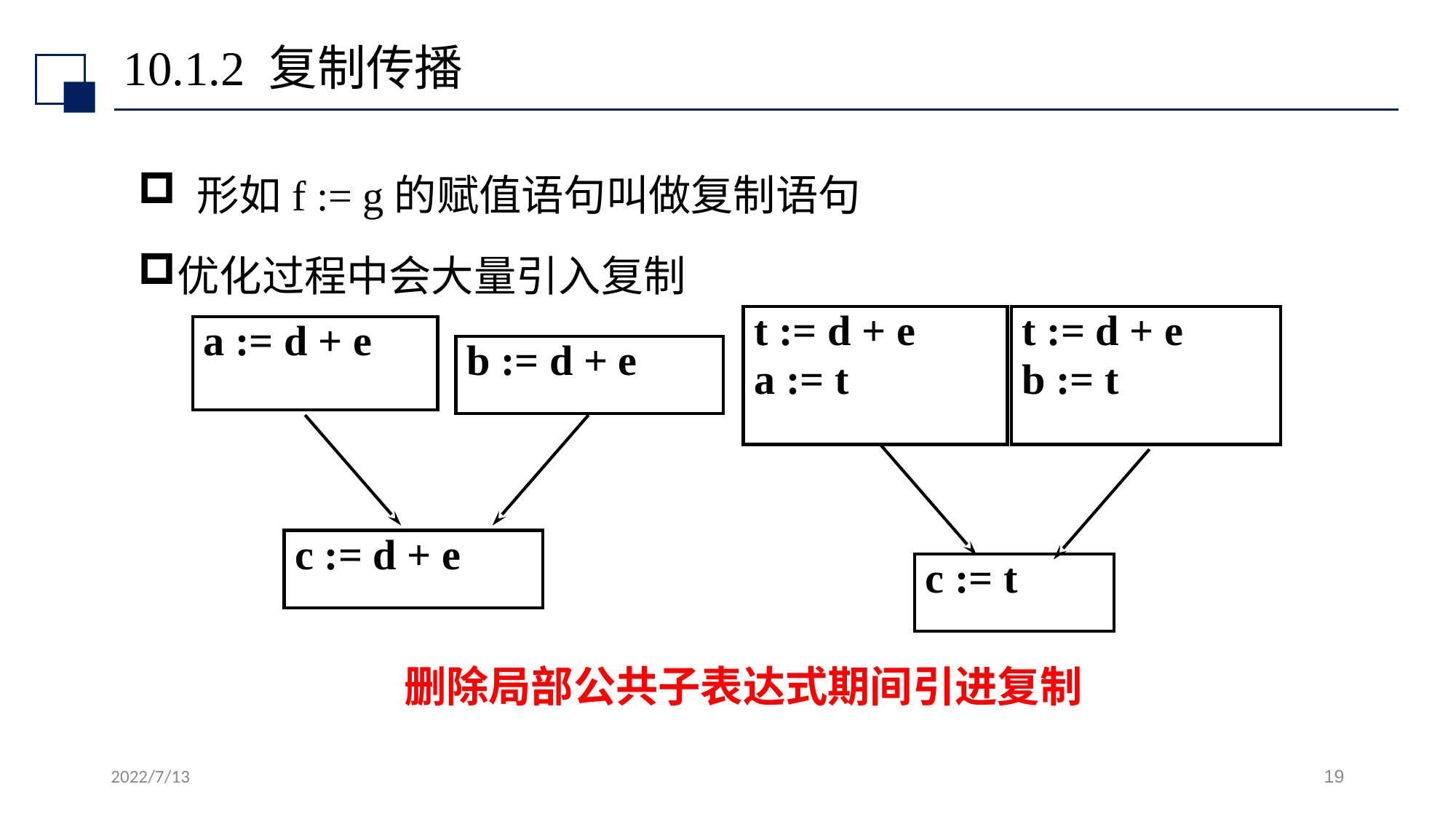

# 10.1.2 复制传播
 形如f := g的赋值语句叫做复制语句
优化过程中会大量引入复制

t := d + e
a := t
t := d + e
b := t
a := d + e
b := d + e

c := d + e
c := t
 删除局部公共子表达式期间引进复制
2022/7/13
19